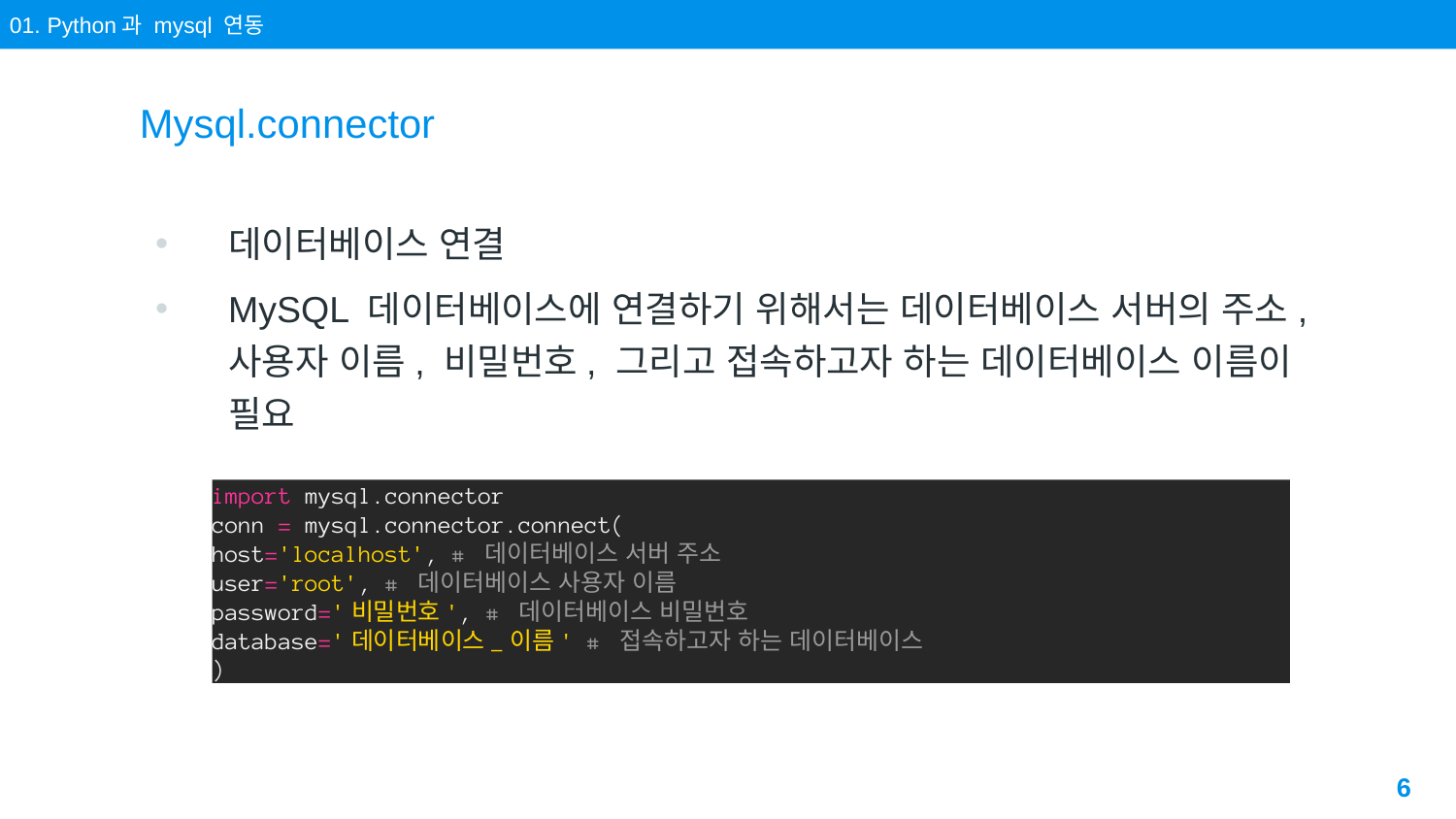

01. Python과 mysql 연동
# Mysql.connector
데이터베이스 연결
MySQL 데이터베이스에 연결하기 위해서는 데이터베이스 서버의 주소, 사용자 이름, 비밀번호, 그리고 접속하고자 하는 데이터베이스 이름이 필요

import mysql.connector
conn = mysql.connector.connect(
host='localhost', # 데이터베이스 서버 주소
user='root', # 데이터베이스 사용자 이름
password='비밀번호', # 데이터베이스 비밀번호
database='데이터베이스_이름' # 접속하고자 하는 데이터베이스
)
6